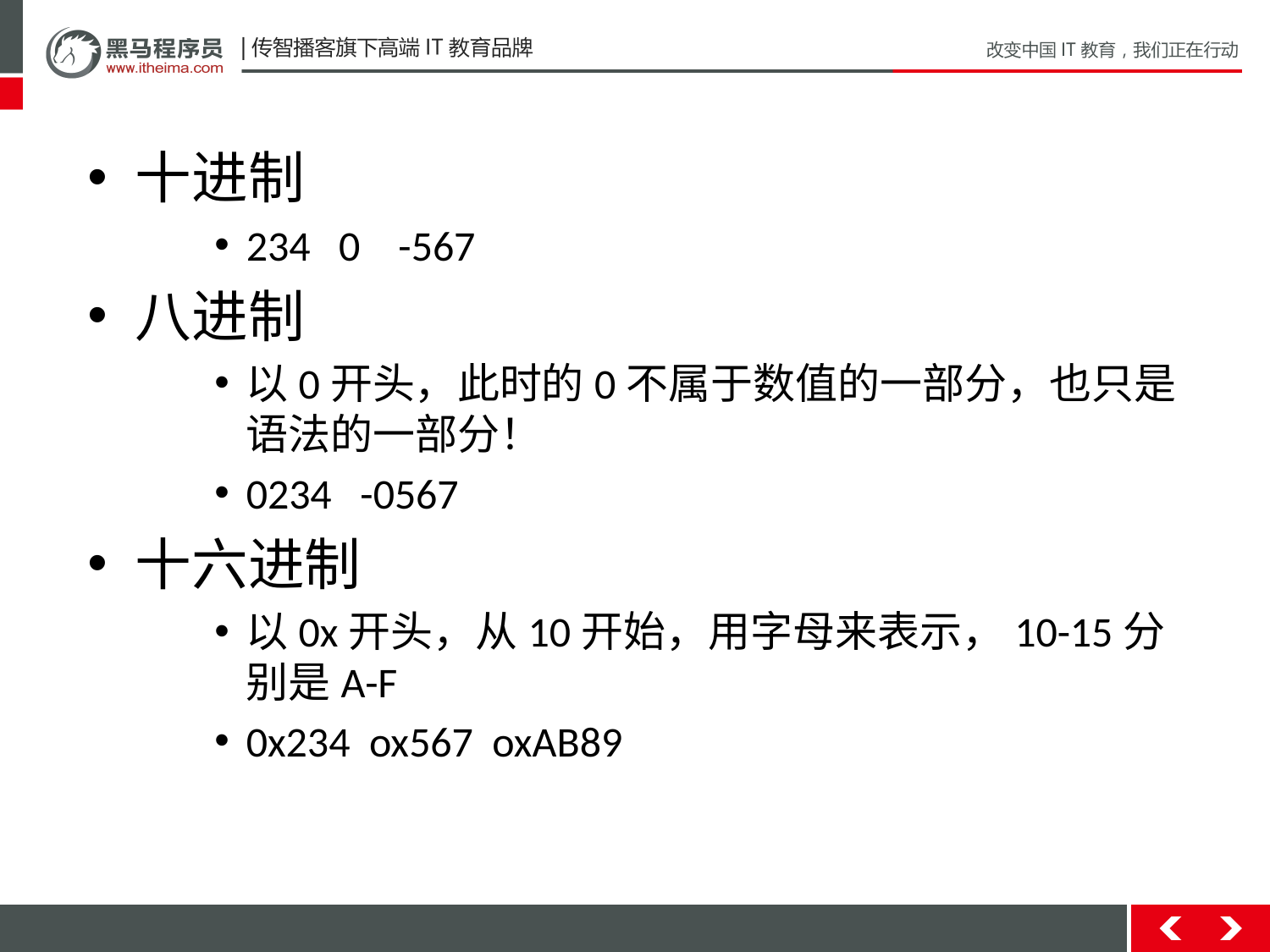

十进制
234   0    -567
八进制
以0开头，此时的0不属于数值的一部分，也只是语法的一部分！
0234   -0567
十六进制
以0x开头，从10开始，用字母来表示，10-15分别是A-F
0x234  ox567  oxAB89